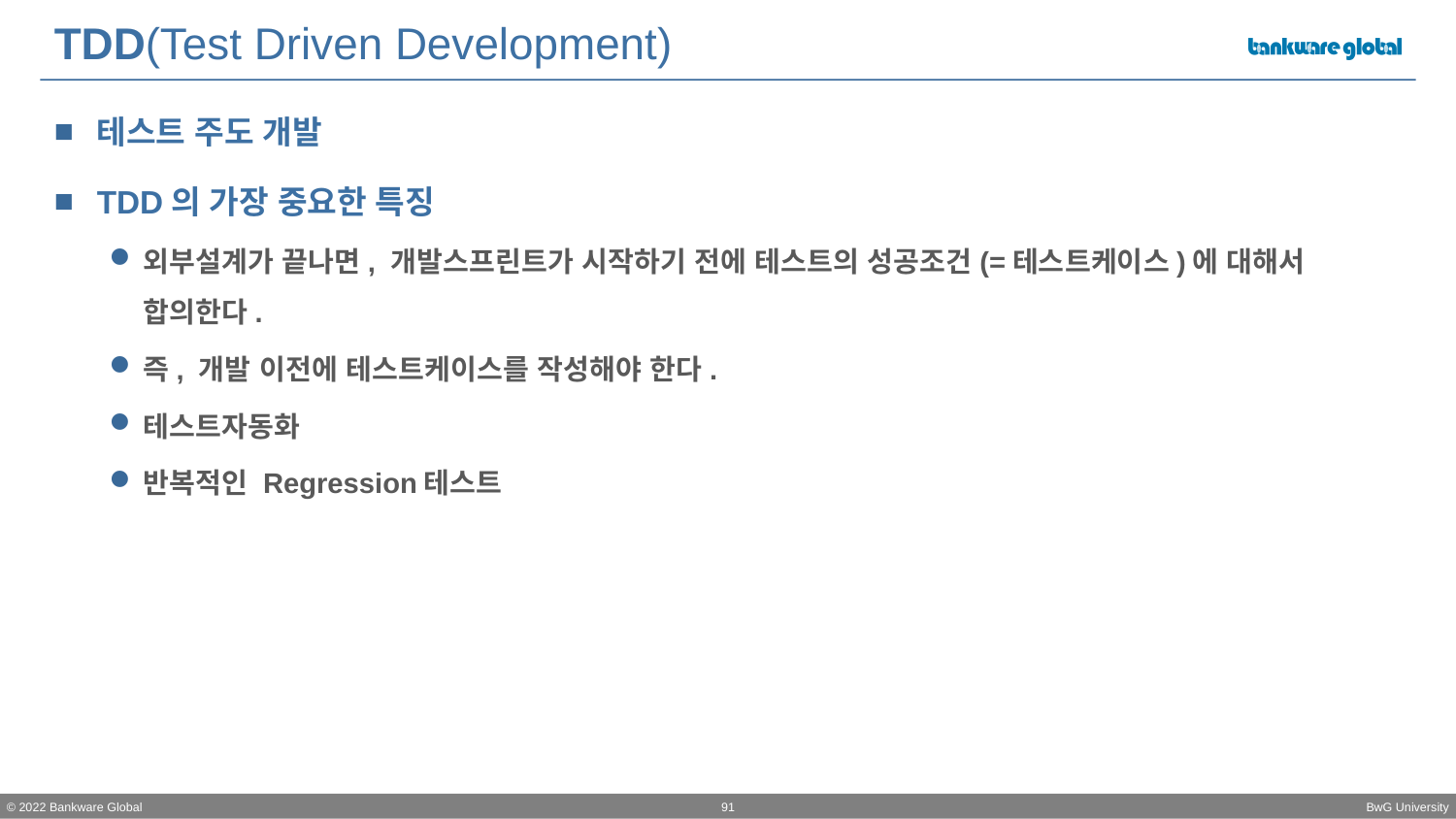

# TDD(Test Driven Development)
테스트 주도 개발
TDD의 가장 중요한 특징
외부설계가 끝나면, 개발스프린트가 시작하기 전에 테스트의 성공조건(=테스트케이스)에 대해서 합의한다.
즉, 개발 이전에 테스트케이스를 작성해야 한다.
테스트자동화
반복적인 Regression테스트
91